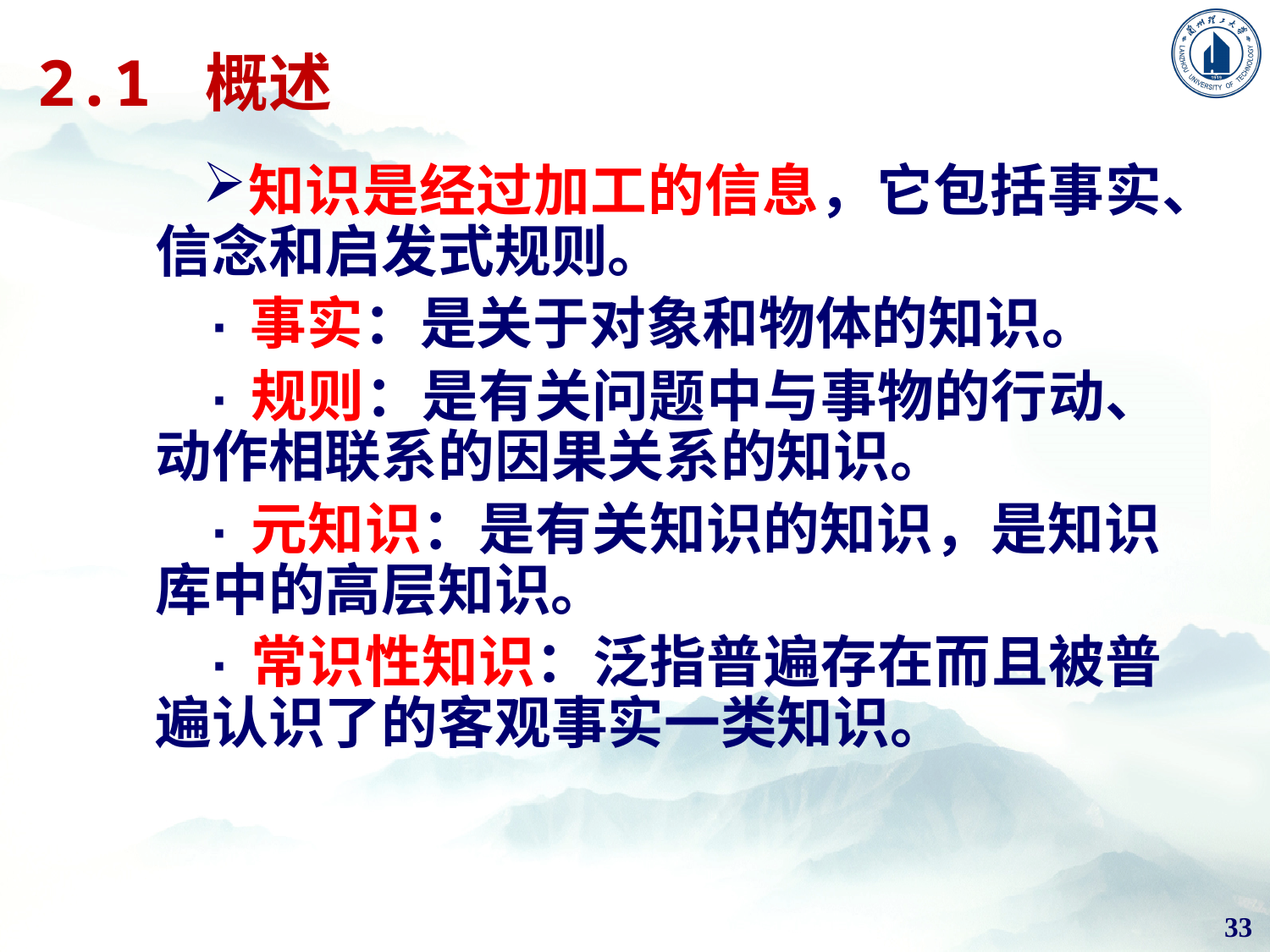

# 2.1 概述
知识是经过加工的信息，它包括事实、信念和启发式规则。
·事实：是关于对象和物体的知识。
·规则：是有关问题中与事物的行动、动作相联系的因果关系的知识。
·元知识：是有关知识的知识，是知识库中的高层知识。
·常识性知识：泛指普遍存在而且被普遍认识了的客观事实一类知识。

33